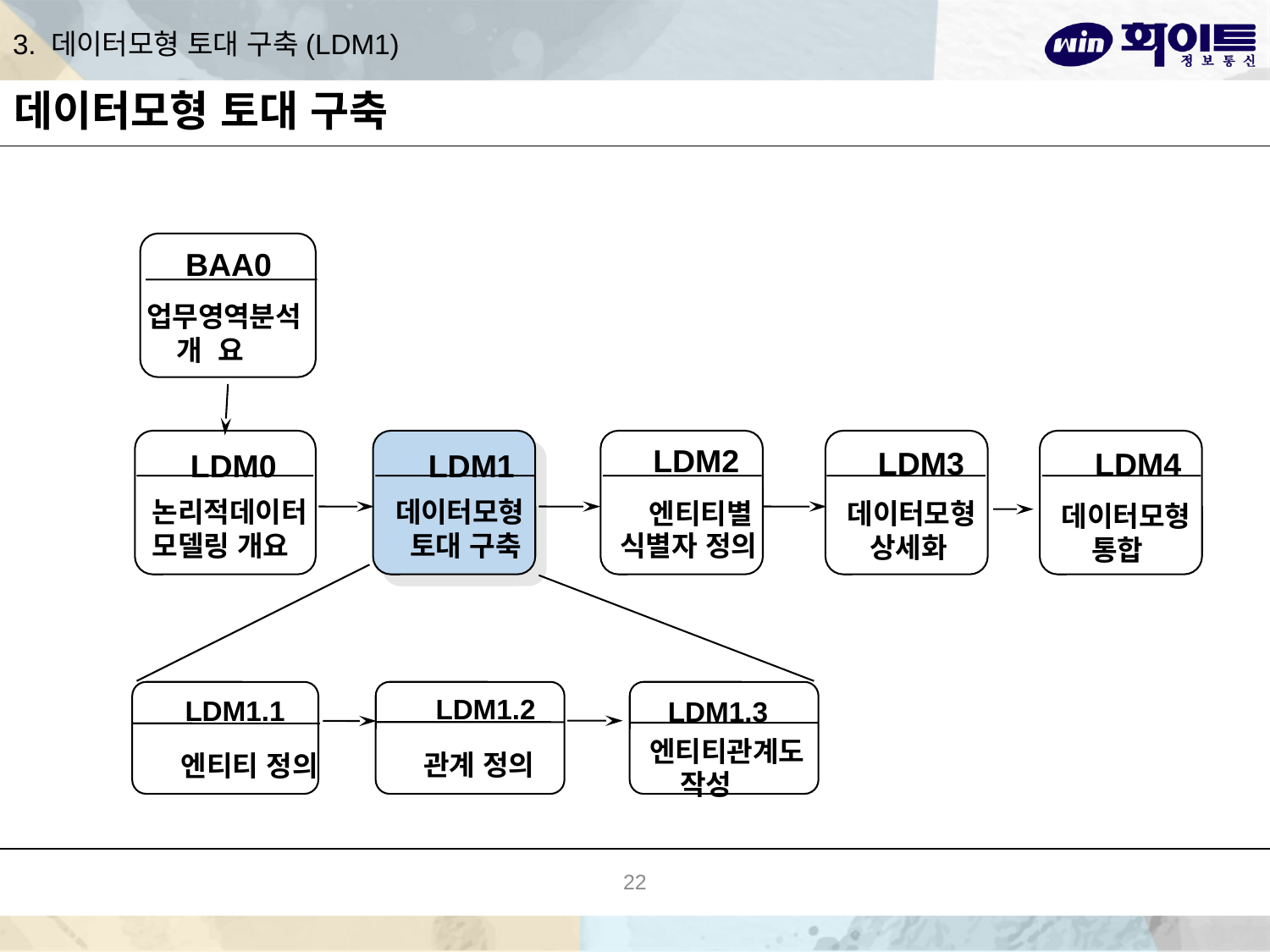

# 3. 데이터모형 토대 구축(LDM1)
데이터모형 토대 구축

BAA0

업무영역분석
   개  요

LDM2
LDM3
LDM4
LDM0
LDM1

논리적데이터
모델링 개요
데이터모형
 토대 구축
엔티티별
식별자 정의
데이터모형
  상세화
데이터모형
   통합

LDM1.1

엔티티 정의

LDM1.2

관계 정의

LDM1.3

엔티티관계도
   작성
22